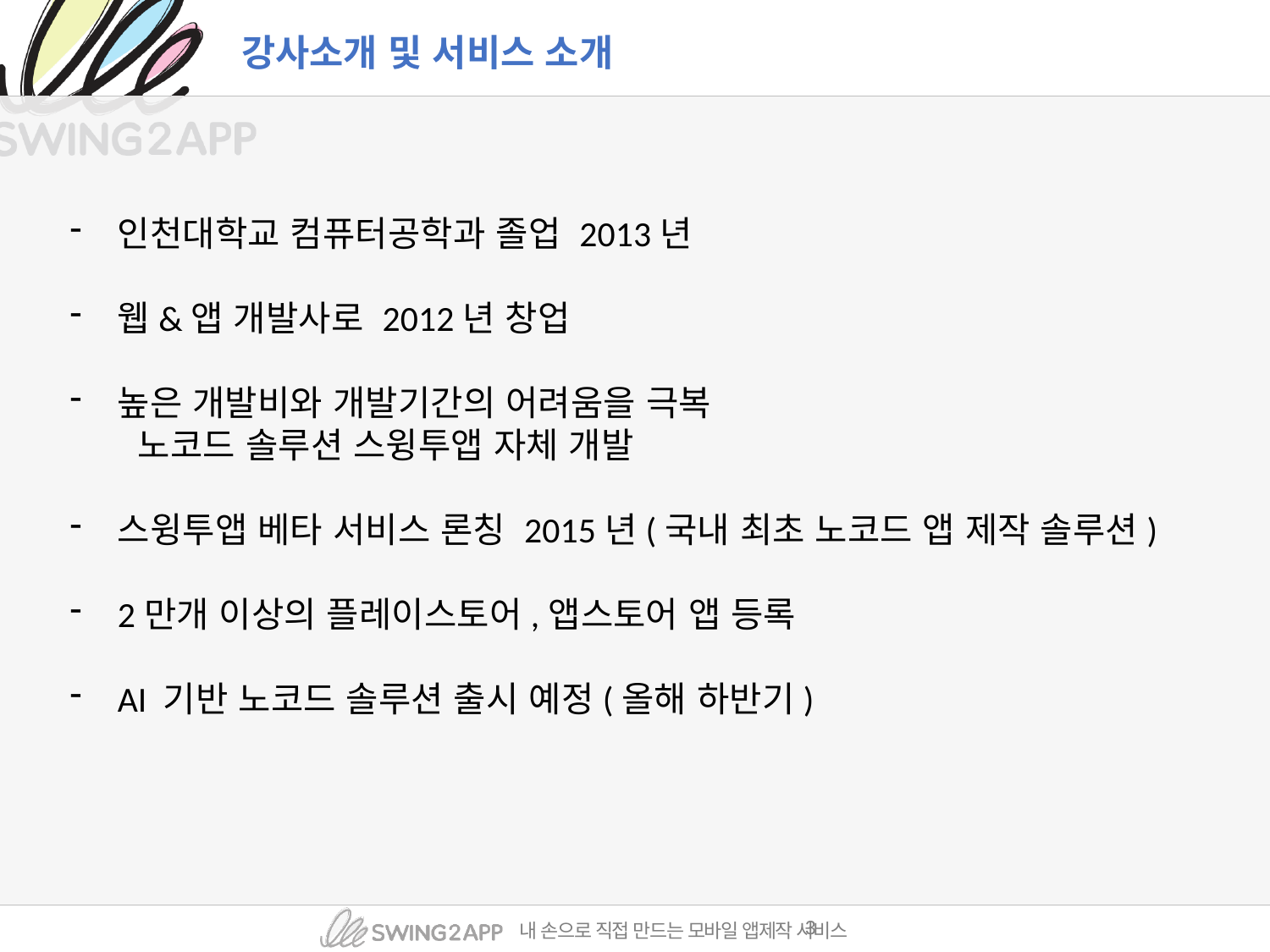

# 강사소개 및 서비스 소개
인천대학교 컴퓨터공학과 졸업 2013년

웹&앱 개발사로 2012년 창업

높은 개발비와 개발기간의 어려움을 극복
      노코드 솔루션 스윙투앱 자체 개발

스윙투앱 베타 서비스 론칭 2015년(국내 최초 노코드 앱 제작 솔루션)

2만개 이상의 플레이스토어,앱스토어 앱 등록

AI 기반 노코드 솔루션 출시 예정(올해 하반기)